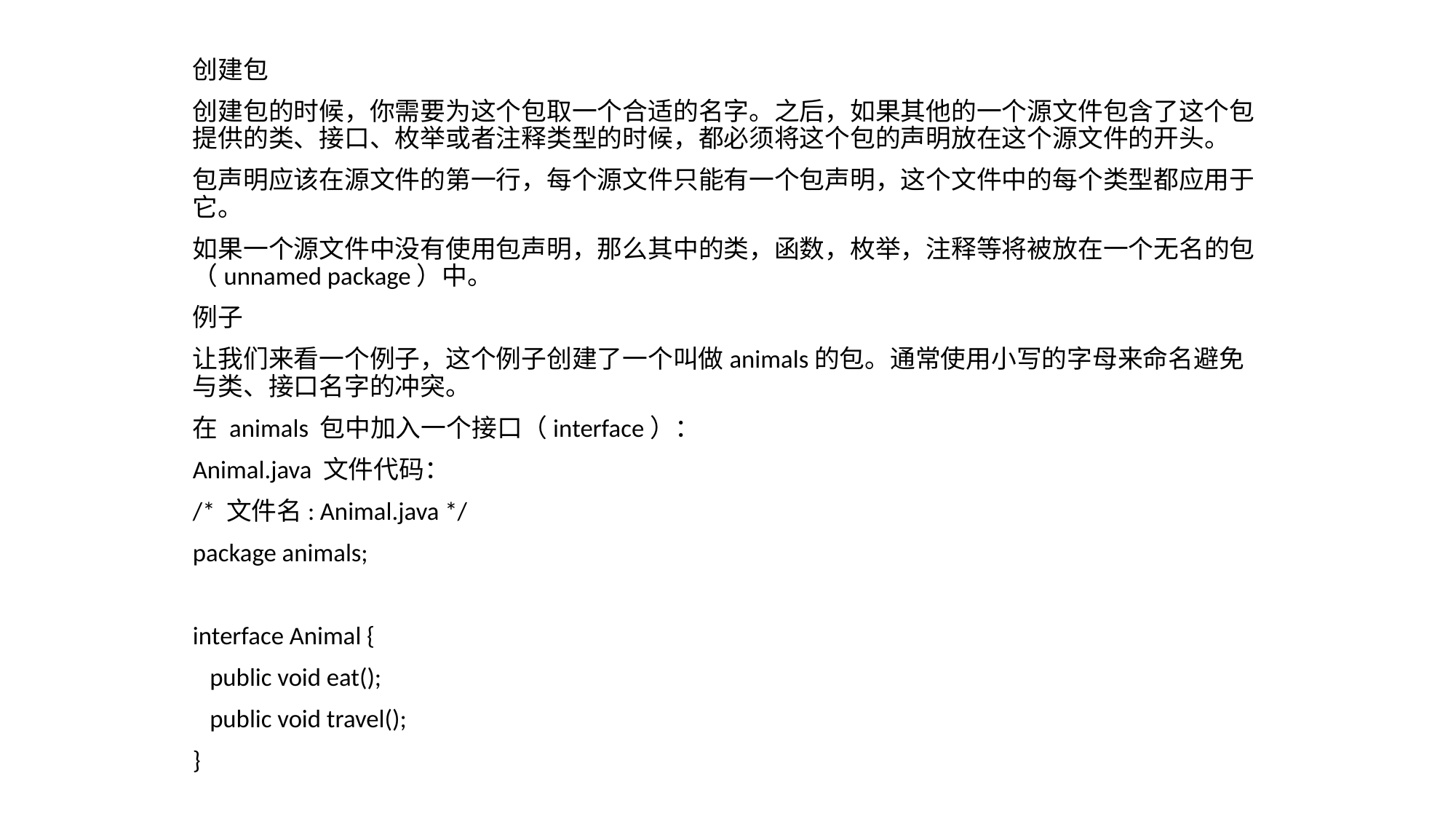

创建包
创建包的时候，你需要为这个包取一个合适的名字。之后，如果其他的一个源文件包含了这个包提供的类、接口、枚举或者注释类型的时候，都必须将这个包的声明放在这个源文件的开头。
包声明应该在源文件的第一行，每个源文件只能有一个包声明，这个文件中的每个类型都应用于它。
如果一个源文件中没有使用包声明，那么其中的类，函数，枚举，注释等将被放在一个无名的包（unnamed package）中。
例子
让我们来看一个例子，这个例子创建了一个叫做animals的包。通常使用小写的字母来命名避免与类、接口名字的冲突。
在 animals 包中加入一个接口（interface）：
Animal.java 文件代码：
/* 文件名: Animal.java */
package animals;

interface Animal {
   public void eat();
   public void travel();
}